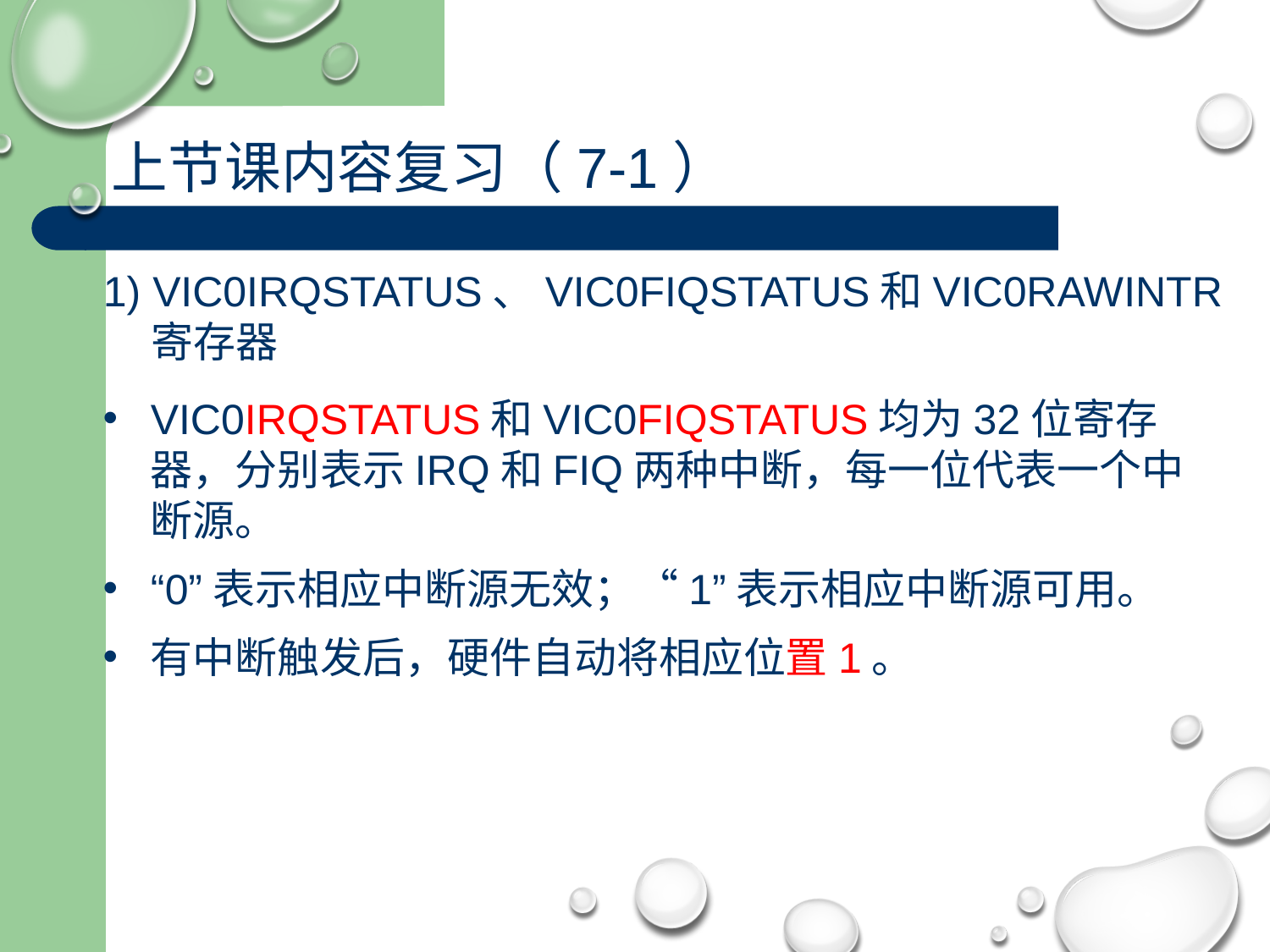

上节课内容复习（7-1）
1) VIC0IRQSTATUS、VIC0FIQSTATUS和VIC0RAWINTR寄存器
VIC0IRQSTATUS和VIC0FIQSTATUS均为32位寄存器，分别表示IRQ和FIQ两种中断，每一位代表一个中断源。
“0”表示相应中断源无效；“1”表示相应中断源可用。
有中断触发后，硬件自动将相应位置1。